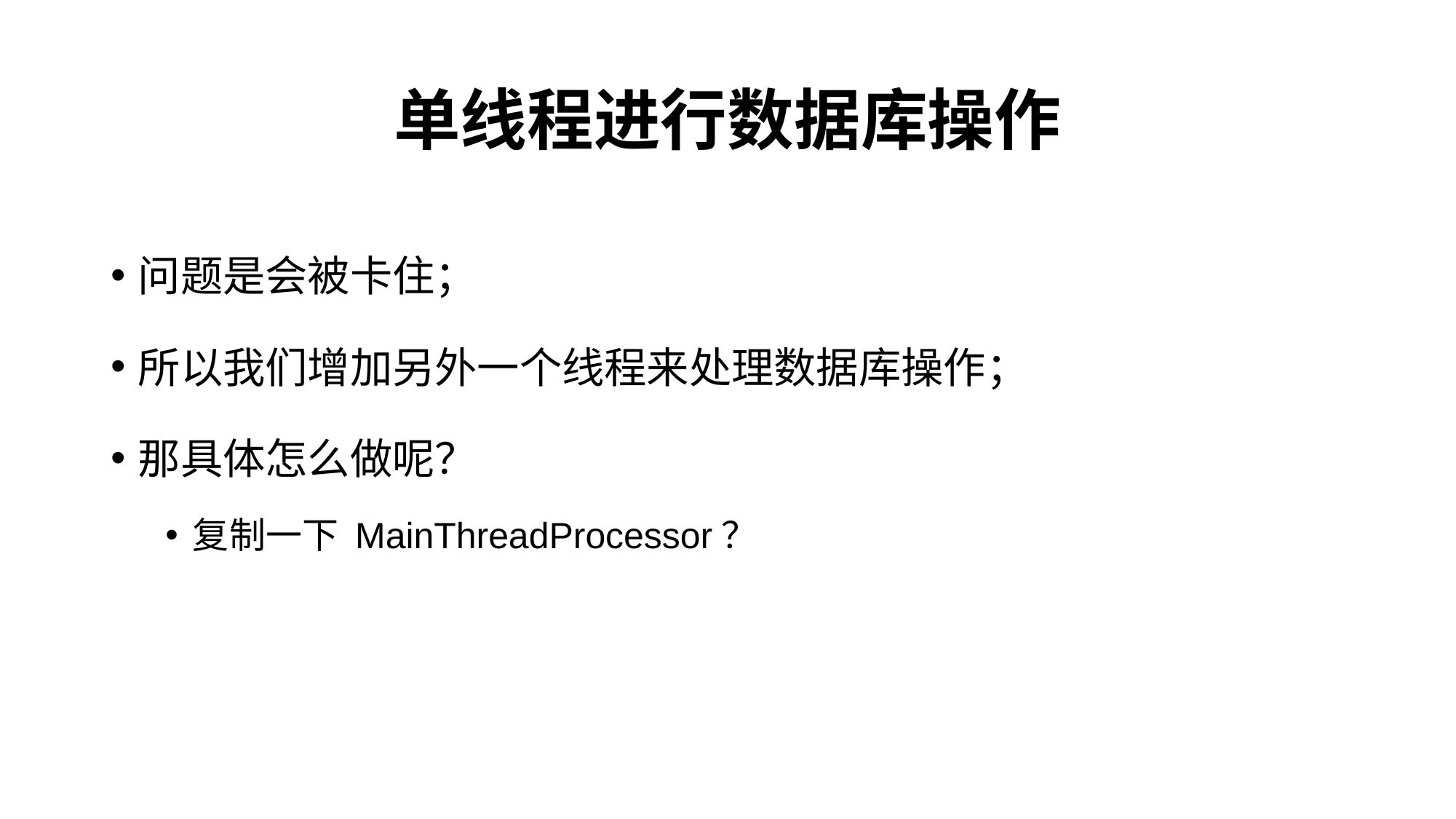

# 单线程进行数据库操作
问题是会被卡住；
所以我们增加另外一个线程来处理数据库操作；
那具体怎么做呢？
复制一下 MainThreadProcessor？